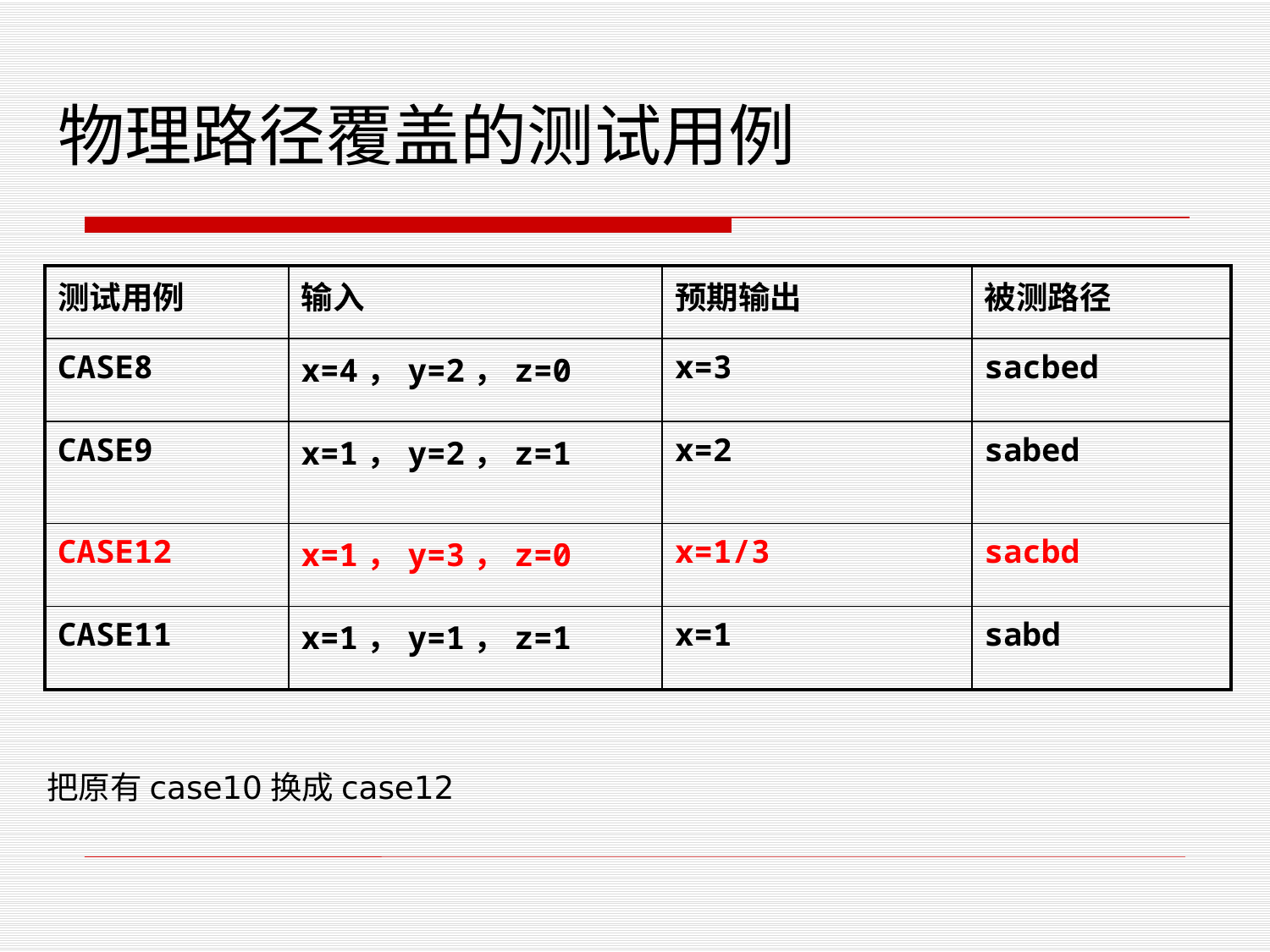

# 物理路径覆盖的测试用例
| 测试用例 | 输入 | 预期输出 | 被测路径 |
| --- | --- | --- | --- |
| CASE8 | x=4，y=2，z=0 | x=3 | sacbed |
| CASE9 | x=1，y=2，z=1 | x=2 | sabed |
| CASE12 | x=1，y=3，z=0 | x=1/3 | sacbd |
| CASE11 | x=1，y=1，z=1 | x=1 | sabd |
把原有case10换成case12